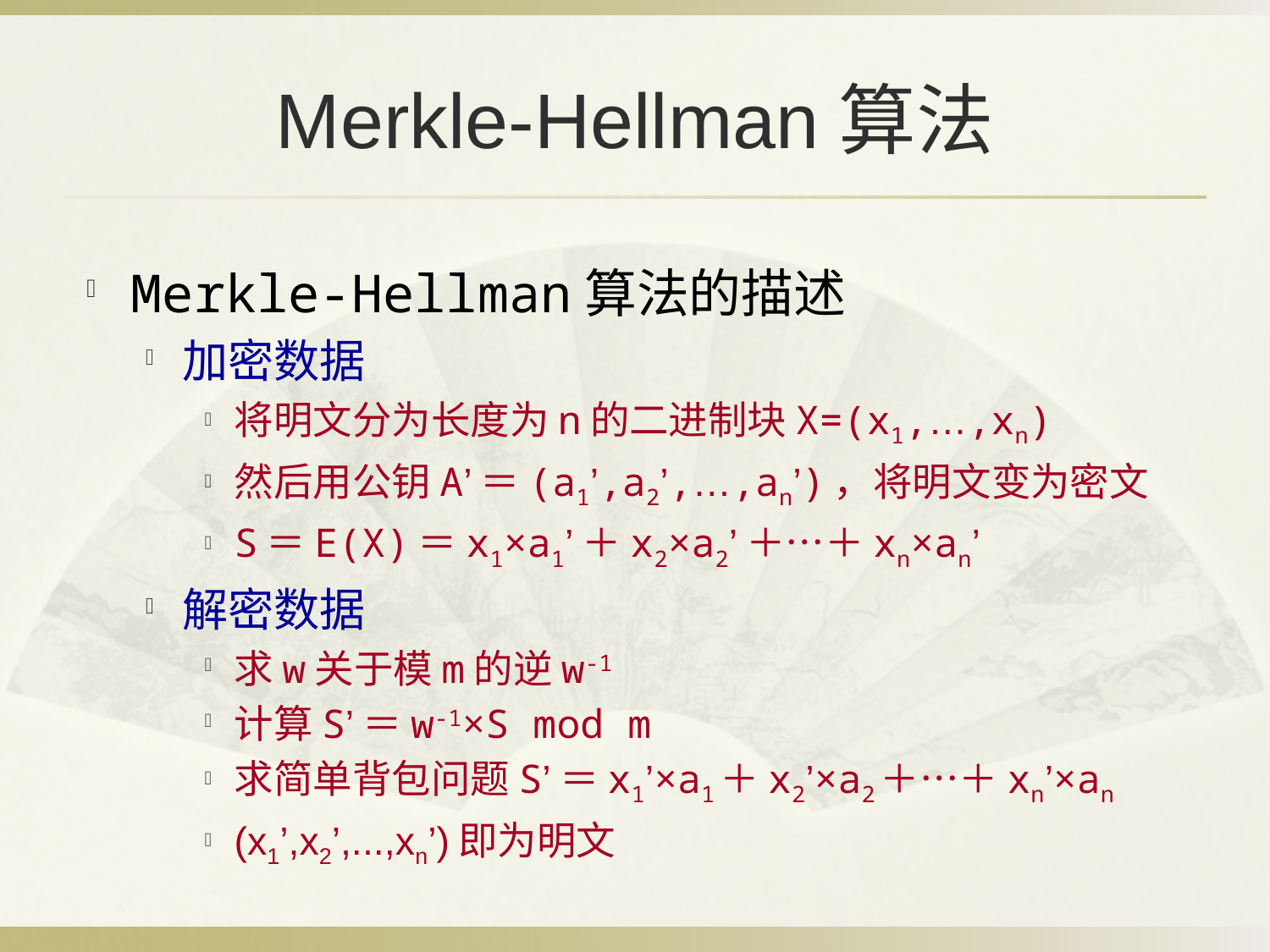

# Merkle-Hellman算法
Merkle-Hellman算法的描述
加密数据
将明文分为长度为n的二进制块X=(x1,…,xn)
然后用公钥A’＝(a1’,a2’,…,an’)，将明文变为密文
S＝E(X)＝x1×a1’＋x2×a2’＋…＋xn×an’
解密数据
求w关于模m的逆w-1
计算S’＝w-1×S mod m
求简单背包问题S’＝x1’×a1＋x2’×a2＋…＋xn’×an
(x1’,x2’,...,xn’)即为明文